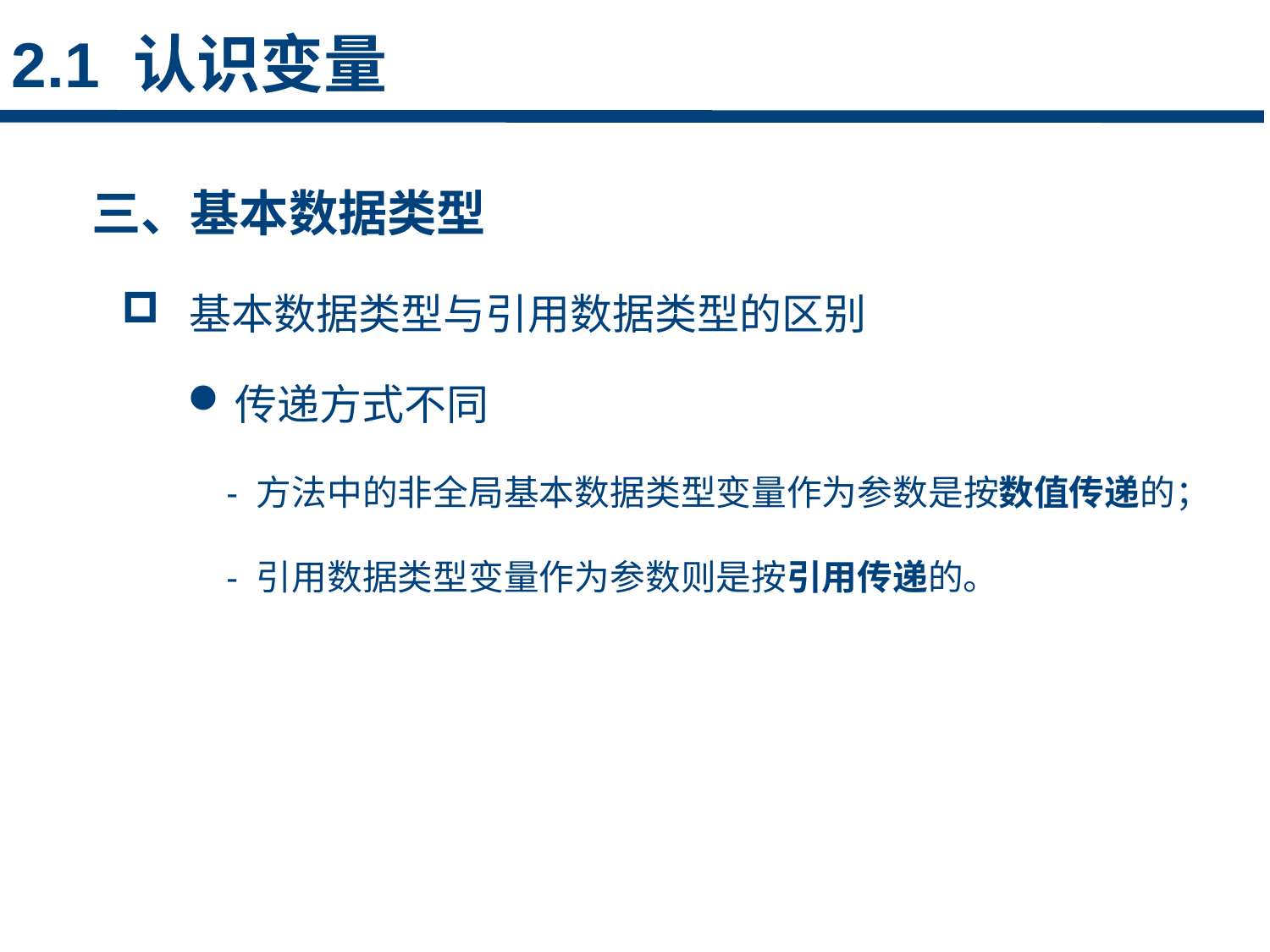

2.1 认识变量
三、基本数据类型
 基本数据类型与引用数据类型的区别
点击添加文本
传递方式不同
    - 方法中的非全局基本数据类型变量作为参数是按数值传递的；
    - 引用数据类型变量作为参数则是按引用传递的。
点击添加文本
点击添加文本
点击添加文本